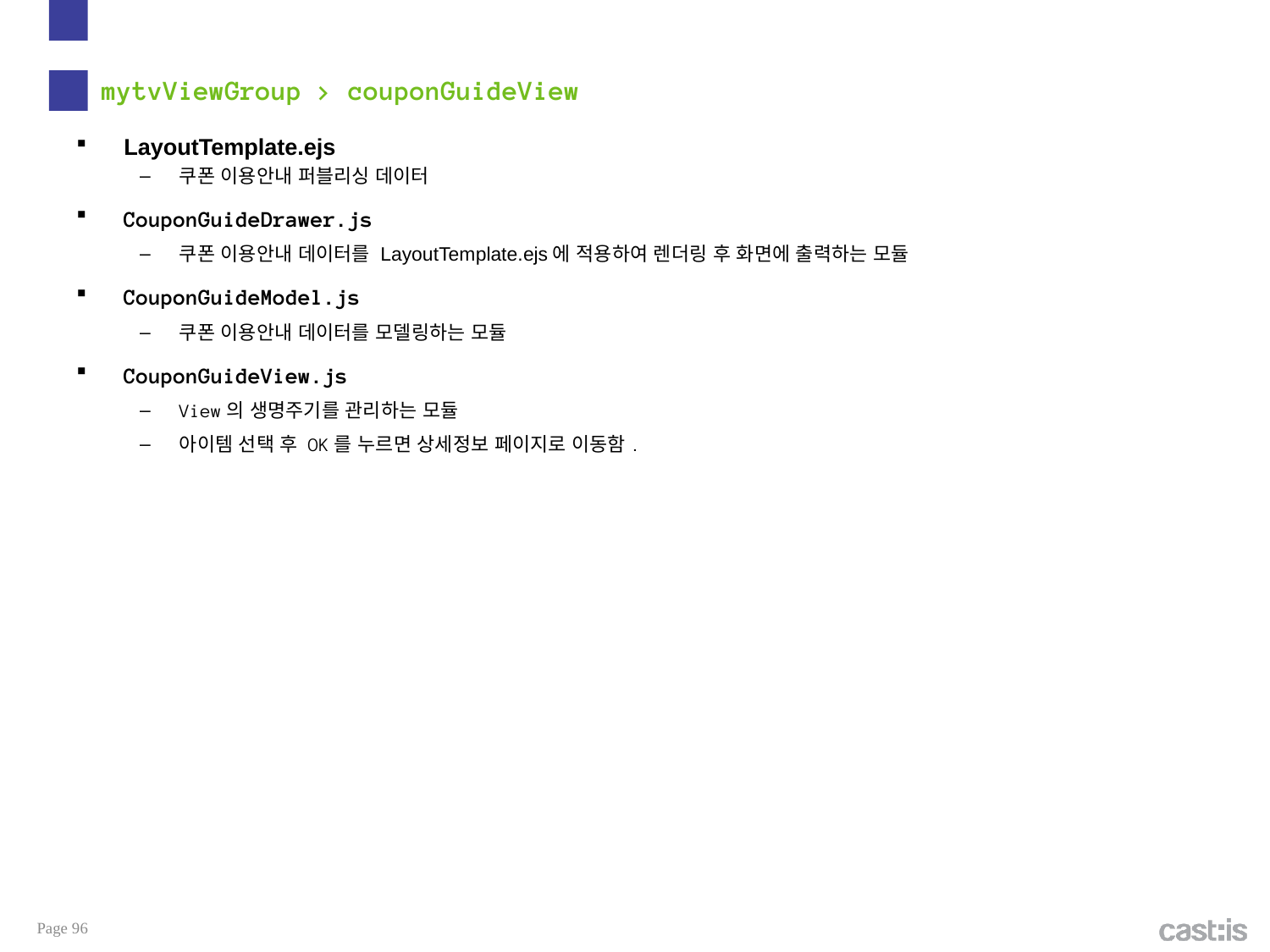

# mytvViewGroup > couponGuideView
LayoutTemplate.ejs
쿠폰 이용안내 퍼블리싱 데이터

CouponGuideDrawer.js
쿠폰 이용안내 데이터를 LayoutTemplate.ejs에 적용하여 렌더링 후 화면에 출력하는 모듈

CouponGuideModel.js
쿠폰 이용안내 데이터를 모델링하는 모듈

CouponGuideView.js
View의 생명주기를 관리하는 모듈
아이템 선택 후 OK를 누르면 상세정보 페이지로 이동함.

Page 96